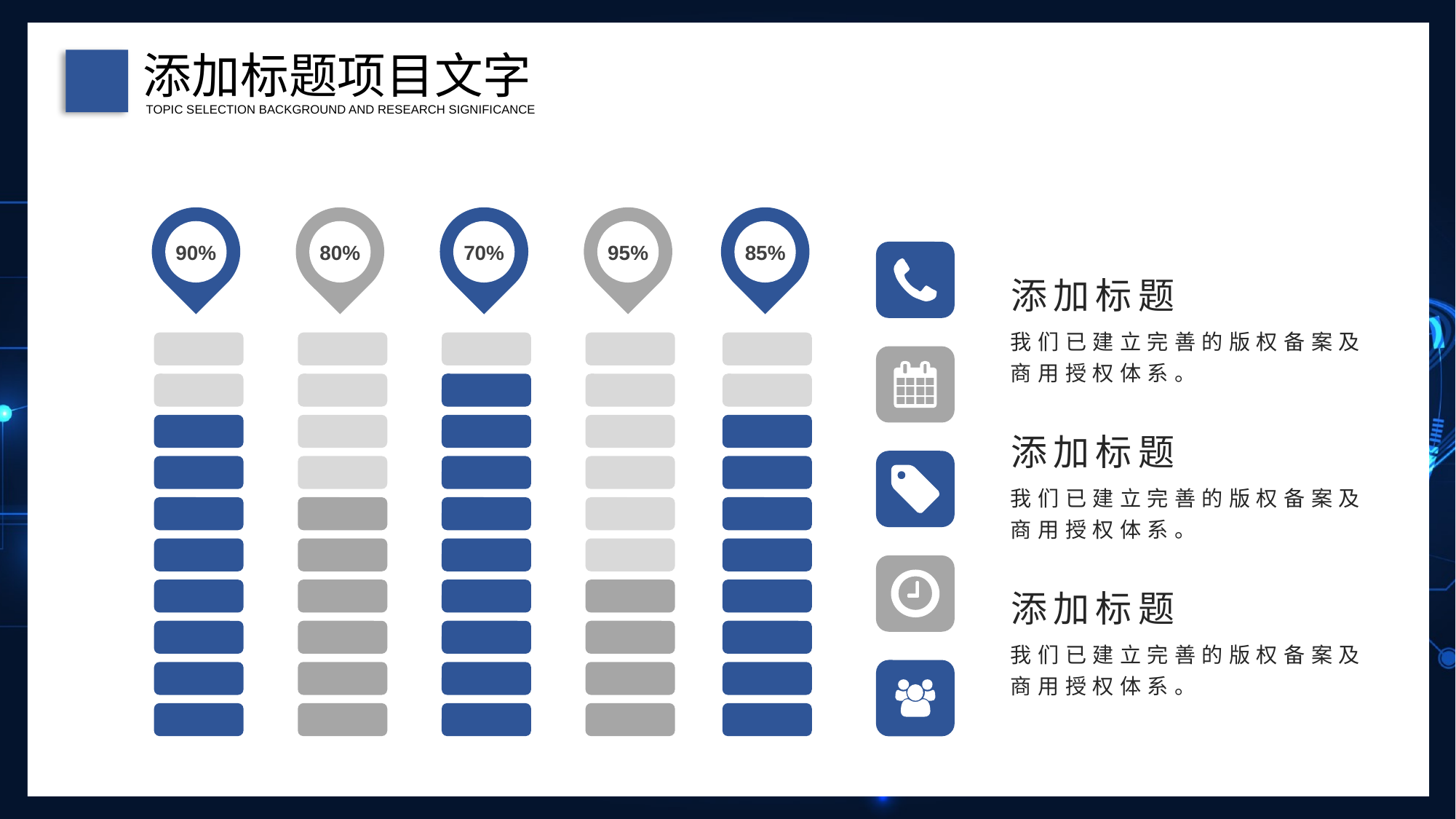

添加标题项目文字
TOPIC SELECTION BACKGROUND AND RESEARCH SIGNIFICANCE

90%

80%

70%

95%

85%

添加标题
我们已建立完善的版权备案及商用授权体系。

添加标题
我们已建立完善的版权备案及商用授权体系。

添加标题
我们已建立完善的版权备案及商用授权体系。